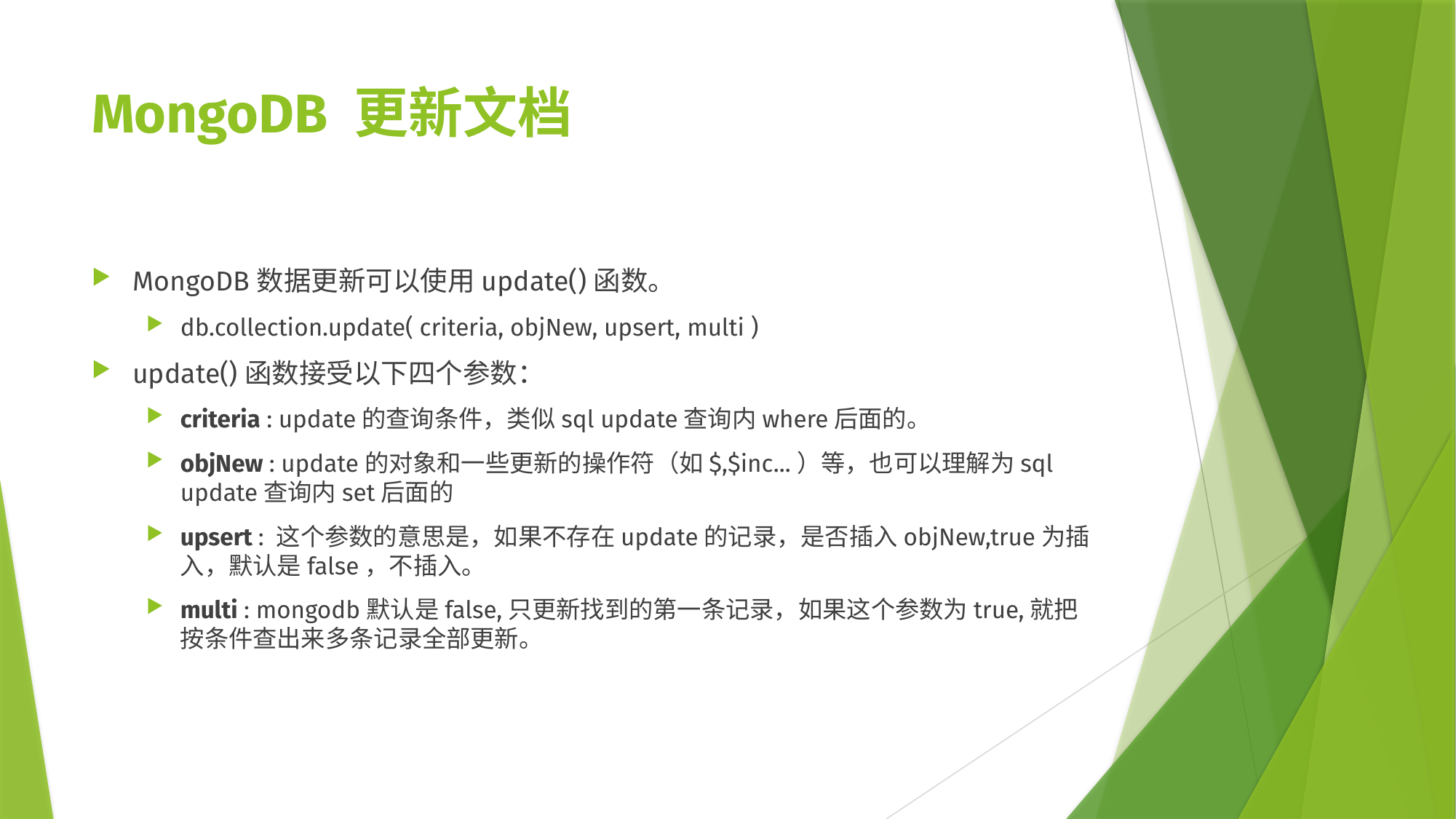

# MongoDB 更新文档
MongoDB数据更新可以使用update()函数。
db.collection.update( criteria, objNew, upsert, multi )
update()函数接受以下四个参数：
criteria : update的查询条件，类似sql update查询内where后面的。
objNew : update的对象和一些更新的操作符（如$,$inc...）等，也可以理解为sql update查询内set后面的
upsert : 这个参数的意思是，如果不存在update的记录，是否插入objNew,true为插入，默认是false，不插入。
multi : mongodb默认是false,只更新找到的第一条记录，如果这个参数为true,就把按条件查出来多条记录全部更新。